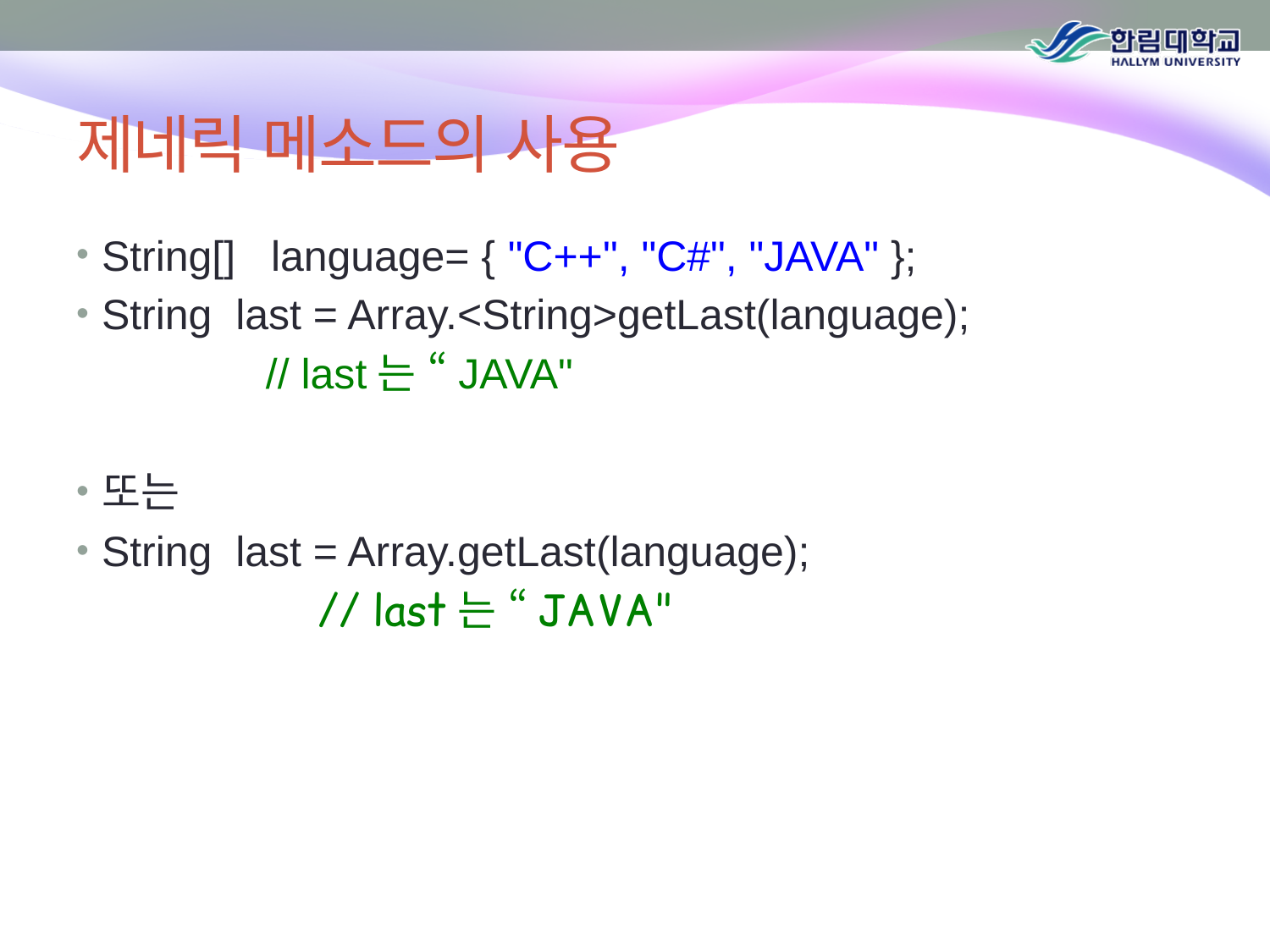

# 제네릭 메소드의 사용
String[]   language= { "C++", "C#", "JAVA" };
String  last = Array.<String>getLast(language);
                // last는 “JAVA"

또는
String  last = Array.getLast(language);
                   // last는 “JAVA"